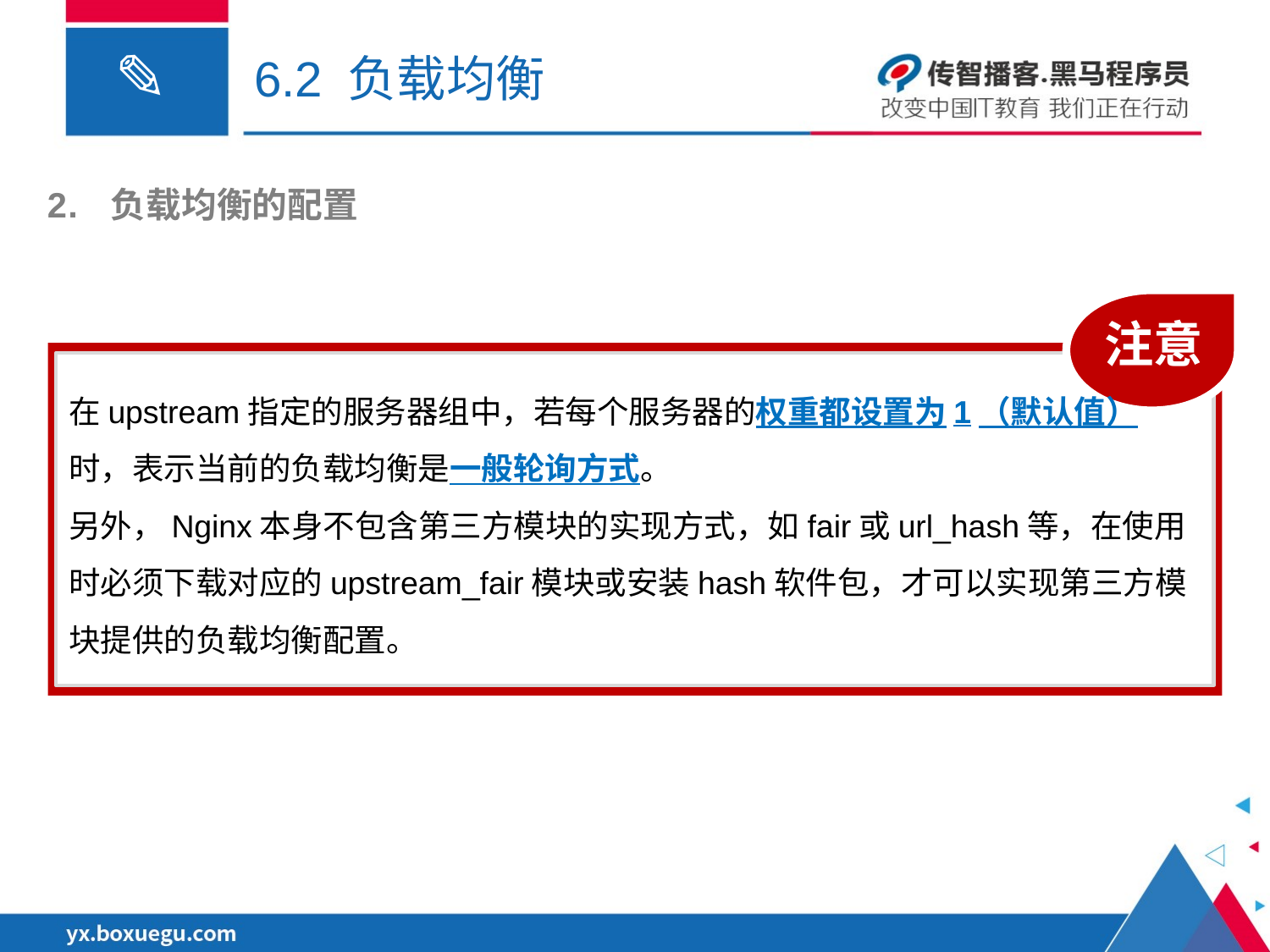

# 6.2 负载均衡
负载均衡的配置

注意

在upstream指定的服务器组中，若每个服务器的权重都设置为1（默认值）
时，表示当前的负载均衡是一般轮询方式。
另外，Nginx本身不包含第三方模块的实现方式，如fair或url_hash等，在使用时必须下载对应的upstream_fair模块或安装hash软件包，才可以实现第三方模块提供的负载均衡配置。